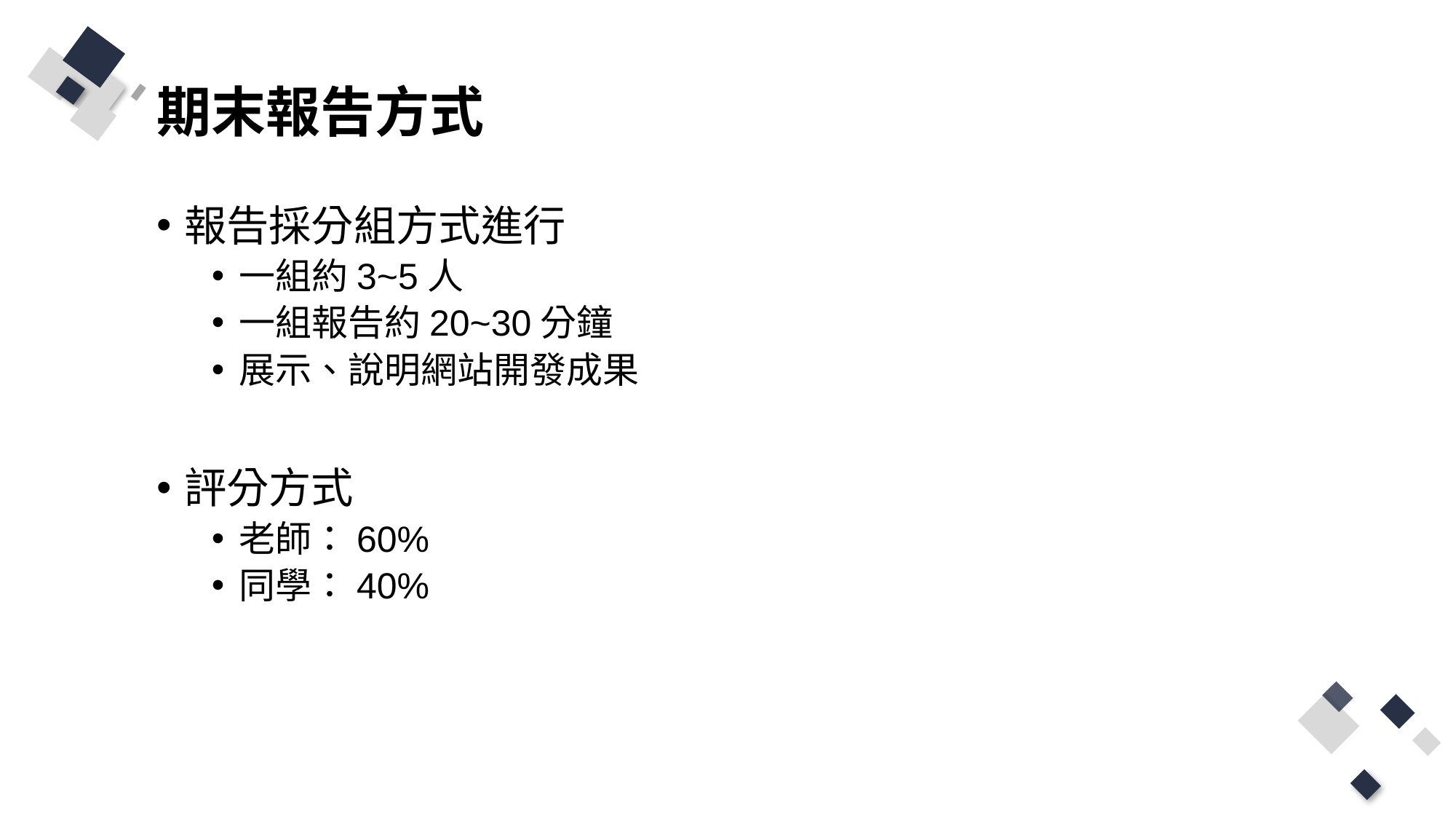

# 期末報告方式
報告採分組方式進行
一組約3~5人
一組報告約20~30分鐘
展示、說明網站開發成果

評分方式
老師：60%
同學：40%